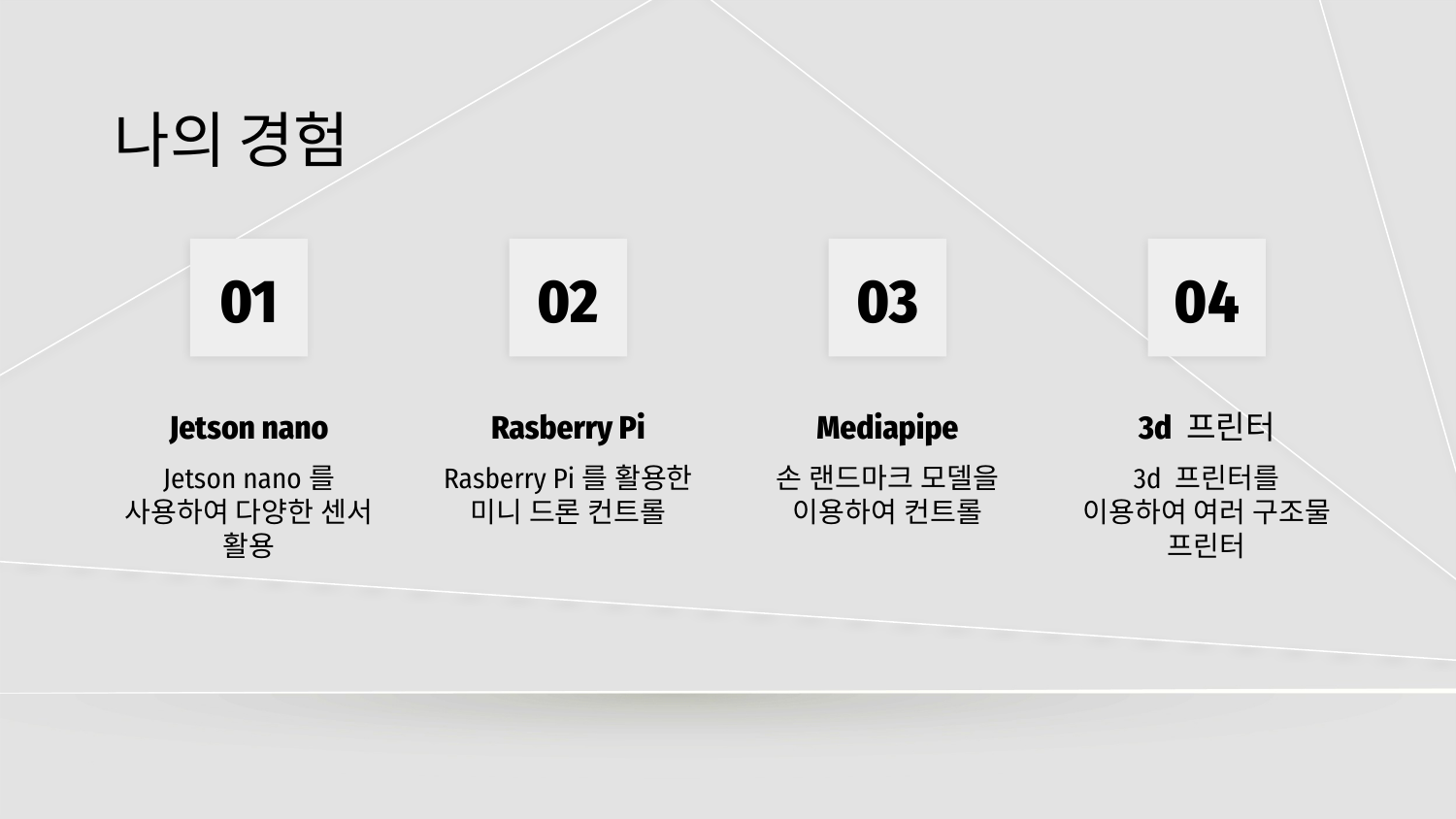

나의 경험

01
02
03
04
# Jetson nano
Rasberry Pi
Mediapipe
3d 프린터
Jetson nano를 사용하여 다양한 센서 활용
Rasberry Pi를 활용한 미니 드론 컨트롤
손 랜드마크 모델을 이용하여 컨트롤
3d 프린터를 이용하여 여러 구조물 프린터